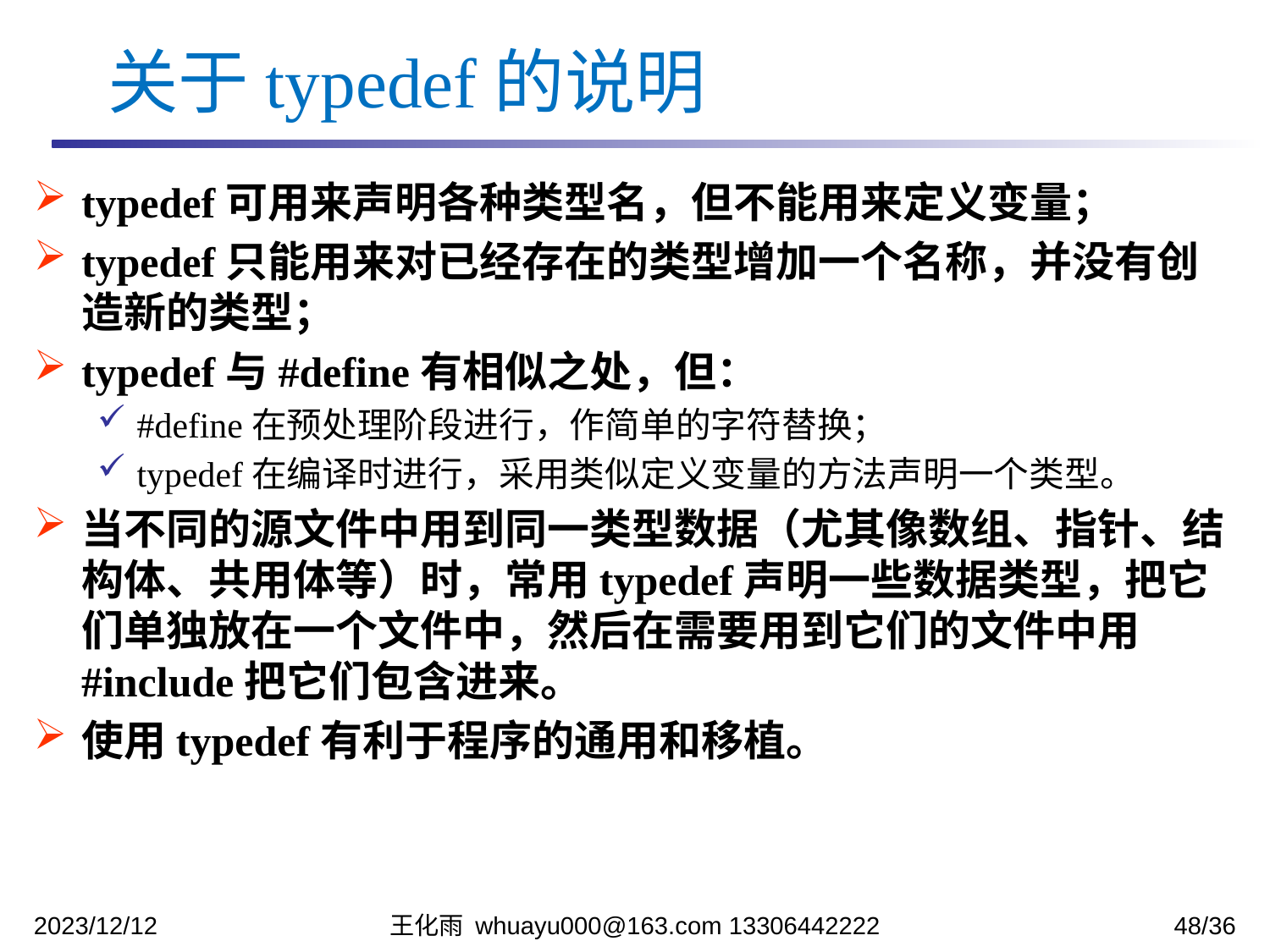

关于typedef的说明
typedef可用来声明各种类型名，但不能用来定义变量；
typedef只能用来对已经存在的类型增加一个名称，并没有创造新的类型；
typedef与#define有相似之处，但：
#define在预处理阶段进行，作简单的字符替换；
typedef在编译时进行，采用类似定义变量的方法声明一个类型。
当不同的源文件中用到同一类型数据（尤其像数组、指针、结构体、共用体等）时，常用typedef声明一些数据类型，把它们单独放在一个文件中，然后在需要用到它们的文件中用#include把它们包含进来。
使用typedef有利于程序的通用和移植。
2023/12/12
王化雨 whuayu000@163.com 13306442222
48/36